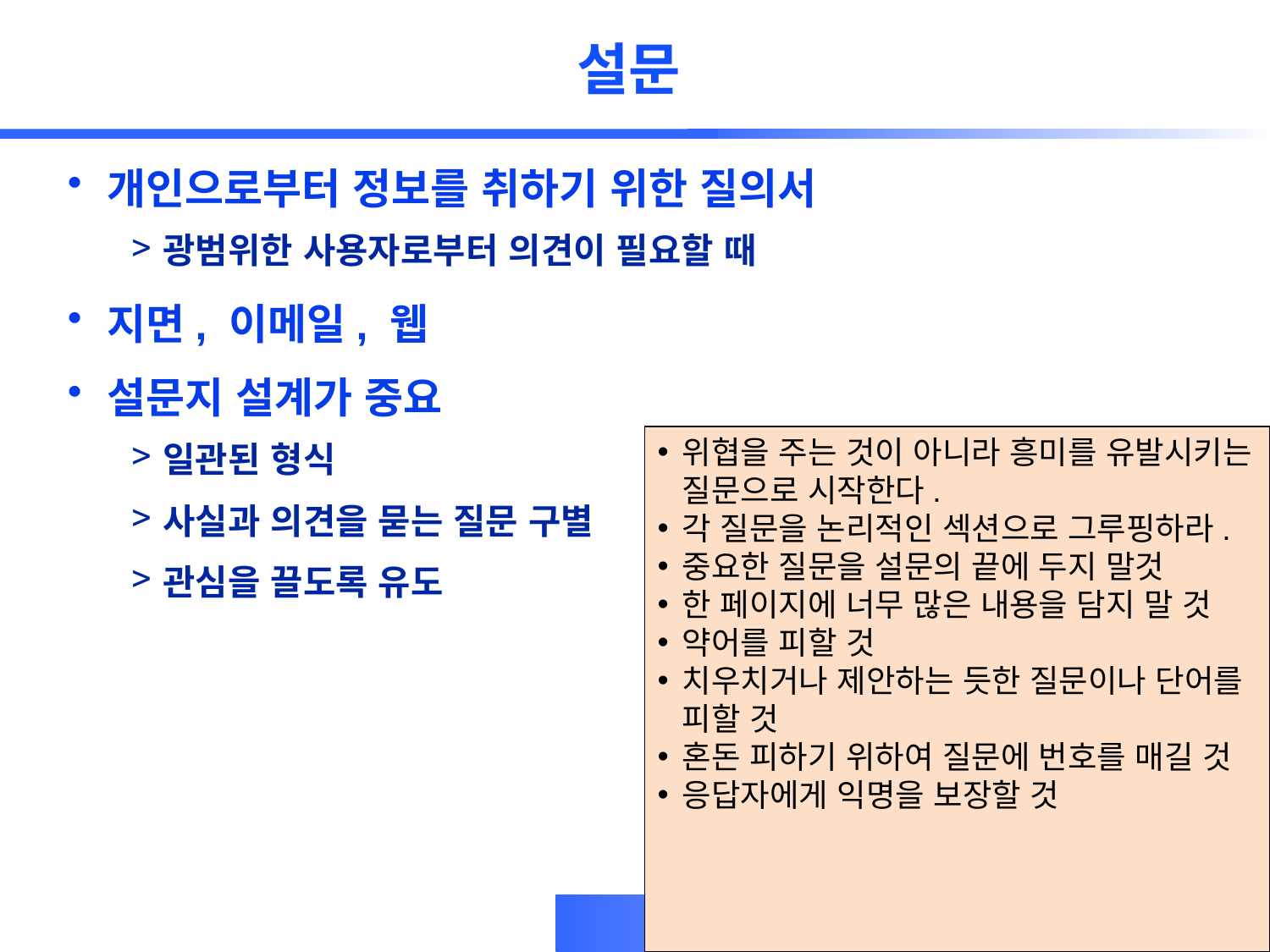

# 설문
개인으로부터 정보를 취하기 위한 질의서
광범위한 사용자로부터 의견이 필요할 때
지면, 이메일, 웹
설문지 설계가 중요
일관된 형식
사실과 의견을 묻는 질문 구별
관심을 끌도록 유도

위협을 주는 것이 아니라 흥미를 유발시키는 질문으로 시작한다.
각 질문을 논리적인 섹션으로 그루핑하라.
중요한 질문을 설문의 끝에 두지 말것
한 페이지에 너무 많은 내용을 담지 말 것
약어를 피할 것
치우치거나 제안하는 듯한 질문이나 단어를 피할 것
혼돈 피하기 위하여 질문에 번호를 매길 것
응답자에게 익명을 보장할 것